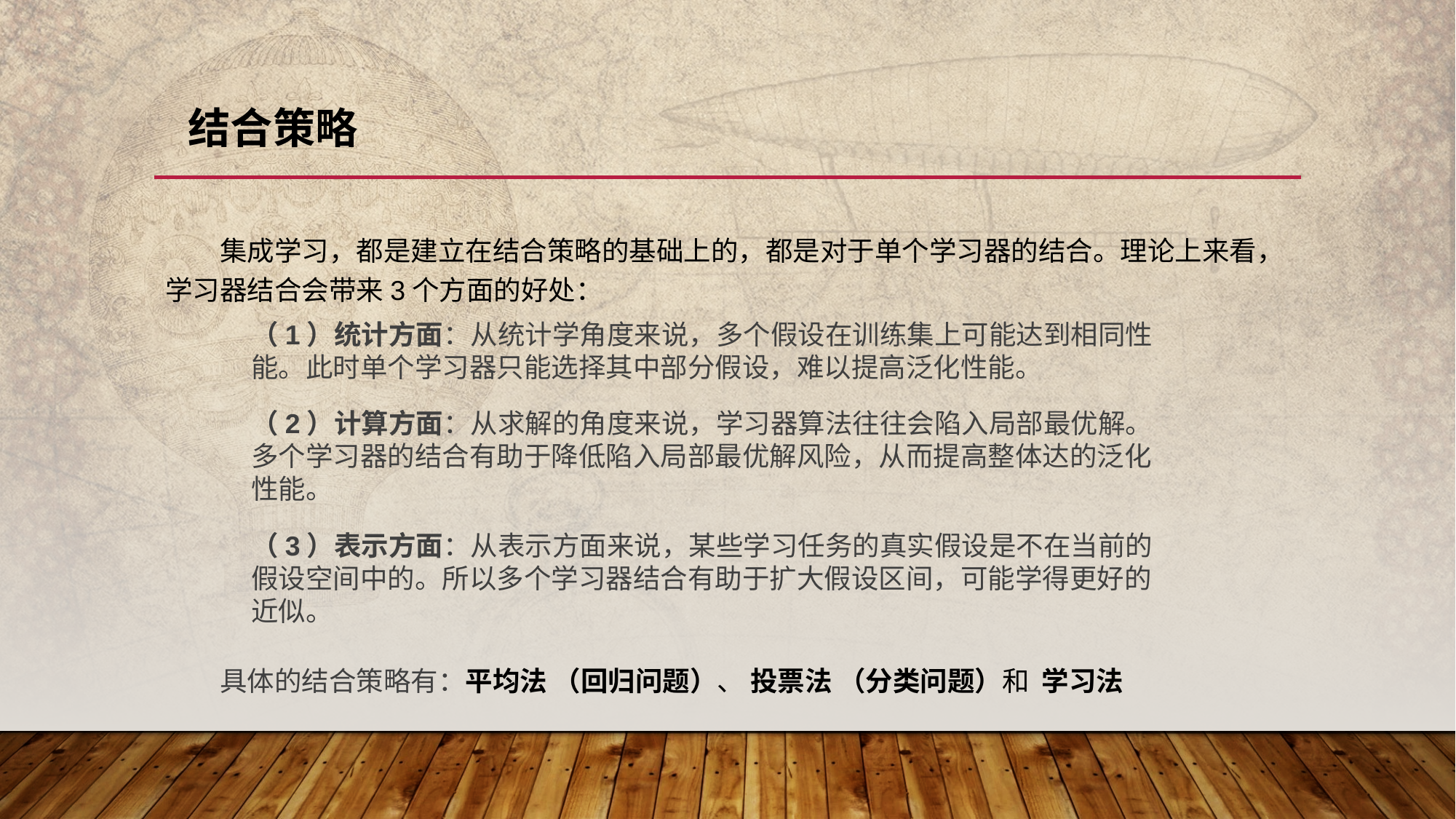

# 结合策略
集成学习，都是建立在结合策略的基础上的，都是对于单个学习器的结合。理论上来看，学习器结合会带来3个方面的好处：
（1）统计方面：从统计学角度来说，多个假设在训练集上可能达到相同性能。此时单个学习器只能选择其中部分假设，难以提高泛化性能。
（2）计算方面：从求解的角度来说，学习器算法往往会陷入局部最优解。多个学习器的结合有助于降低陷入局部最优解风险，从而提高整体达的泛化性能。
（3）表示方面：从表示方面来说，某些学习任务的真实假设是不在当前的假设空间中的。所以多个学习器结合有助于扩大假设区间，可能学得更好的近似。
具体的结合策略有：平均法 （回归问题）、 投票法 （分类问题）和  学习法